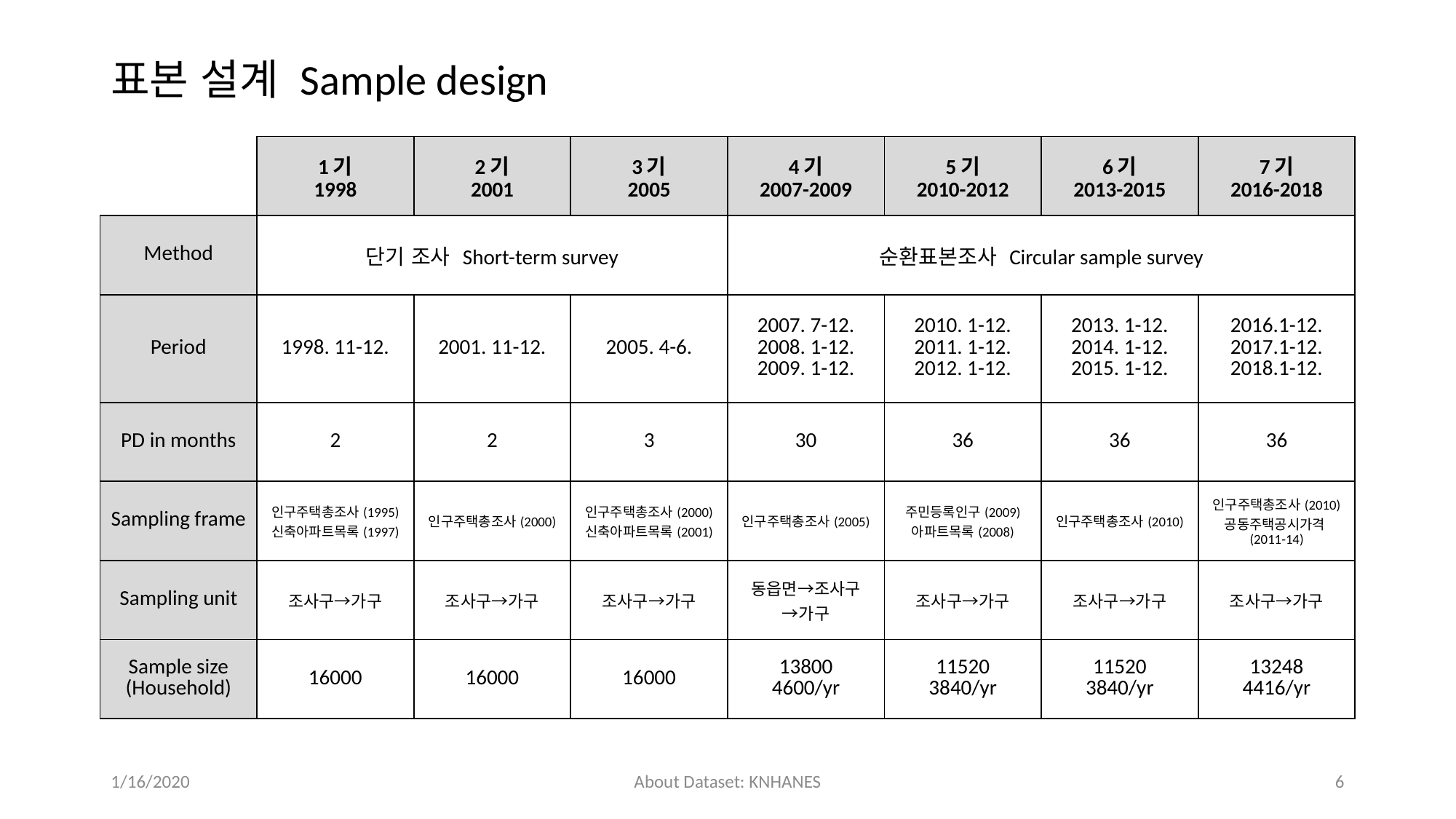

# 표본 설계 Sample design
|  | 1기 1998 | 2기 2001 | 3기 2005 | 4기 2007-2009 | 5기 2010-2012 | 6기 2013-2015 | 7기 2016-2018 |
| --- | --- | --- | --- | --- | --- | --- | --- |
| Method | 단기 조사 Short-term survey |  |  | 순환표본조사 Circular sample survey |  |  |  |
| Period | 1998. 11-12. | 2001. 11-12. | 2005. 4-6. | 2007. 7-12. 2008. 1-12. 2009. 1-12. | 2010. 1-12. 2011. 1-12. 2012. 1-12. | 2013. 1-12. 2014. 1-12. 2015. 1-12. | 2016.1-12. 2017.1-12. 2018.1-12. |
| PD in months | 2 | 2 | 3 | 30 | 36 | 36 | 36 |
| Sampling frame | 인구주택총조사(1995) 신축아파트목록(1997) | 인구주택총조사(2000) | 인구주택총조사(2000) 신축아파트목록(2001) | 인구주택총조사(2005) | 주민등록인구(2009) 아파트목록(2008) | 인구주택총조사(2010) | 인구주택총조사(2010) 공동주택공시가격(2011-14) |
| Sampling unit | 조사구→가구 | 조사구→가구 | 조사구→가구 | 동읍면→조사구 →가구 | 조사구→가구 | 조사구→가구 | 조사구→가구 |
| Sample size (Household) | 16000 | 16000 | 16000 | 13800 4600/yr | 11520 3840/yr | 11520 3840/yr | 13248 4416/yr |
1/16/2020
About Dataset: KNHANES
6